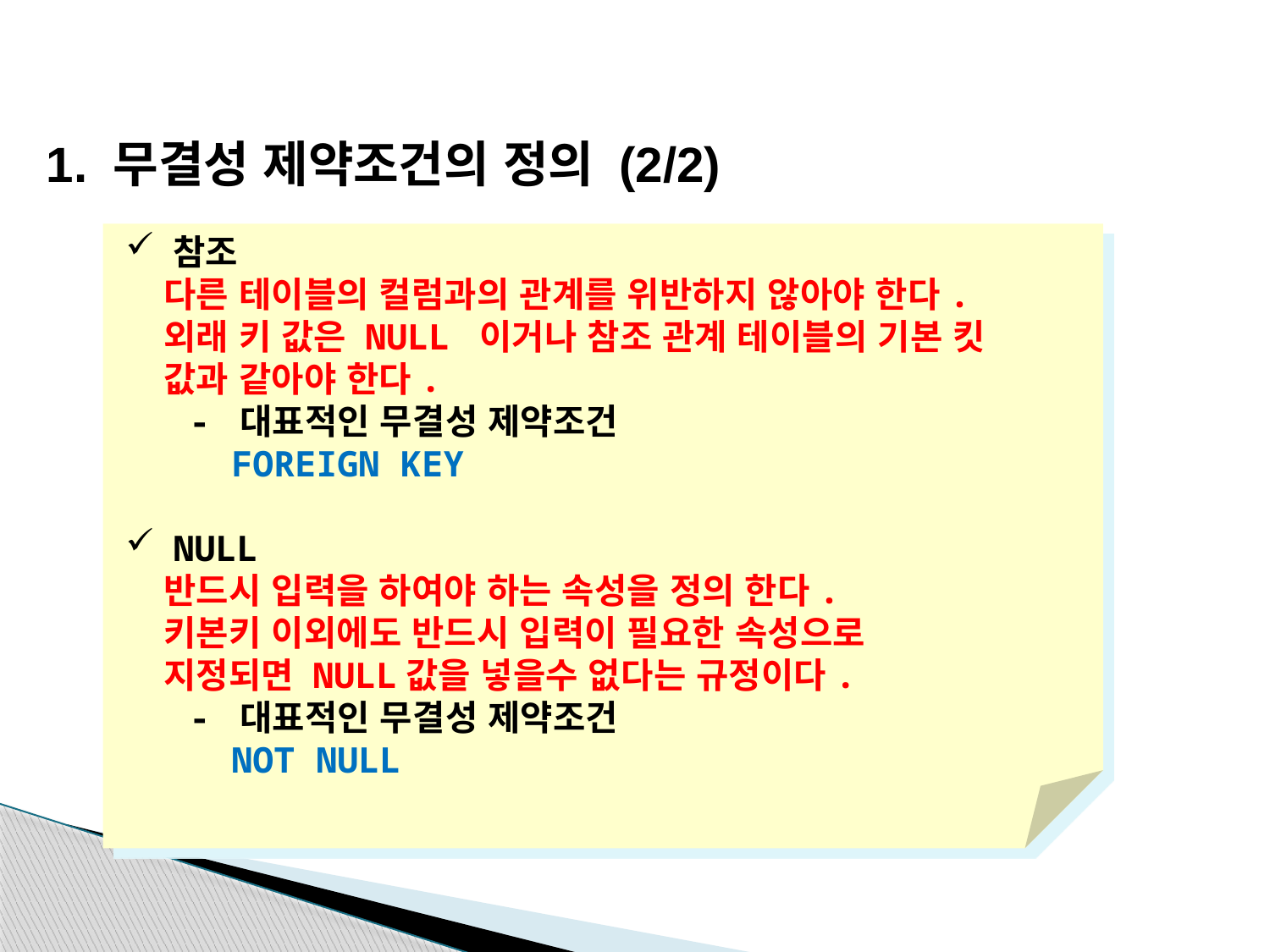

1. 무결성 제약조건의 정의 (2/2)
참조
   다른 테이블의 컬럼과의 관계를 위반하지 않아야 한다.
   외래 키 값은 NULL 이거나 참조 관계 테이블의 기본 킷
   값과 같아야 한다.
   - 대표적인 무결성 제약조건
     FOREIGN KEY

NULL
   반드시 입력을 하여야 하는 속성을 정의 한다.
   키본키 이외에도 반드시 입력이 필요한 속성으로
   지정되면 NULL값을 넣을수 없다는 규정이다.
   - 대표적인 무결성 제약조건
     NOT NULL